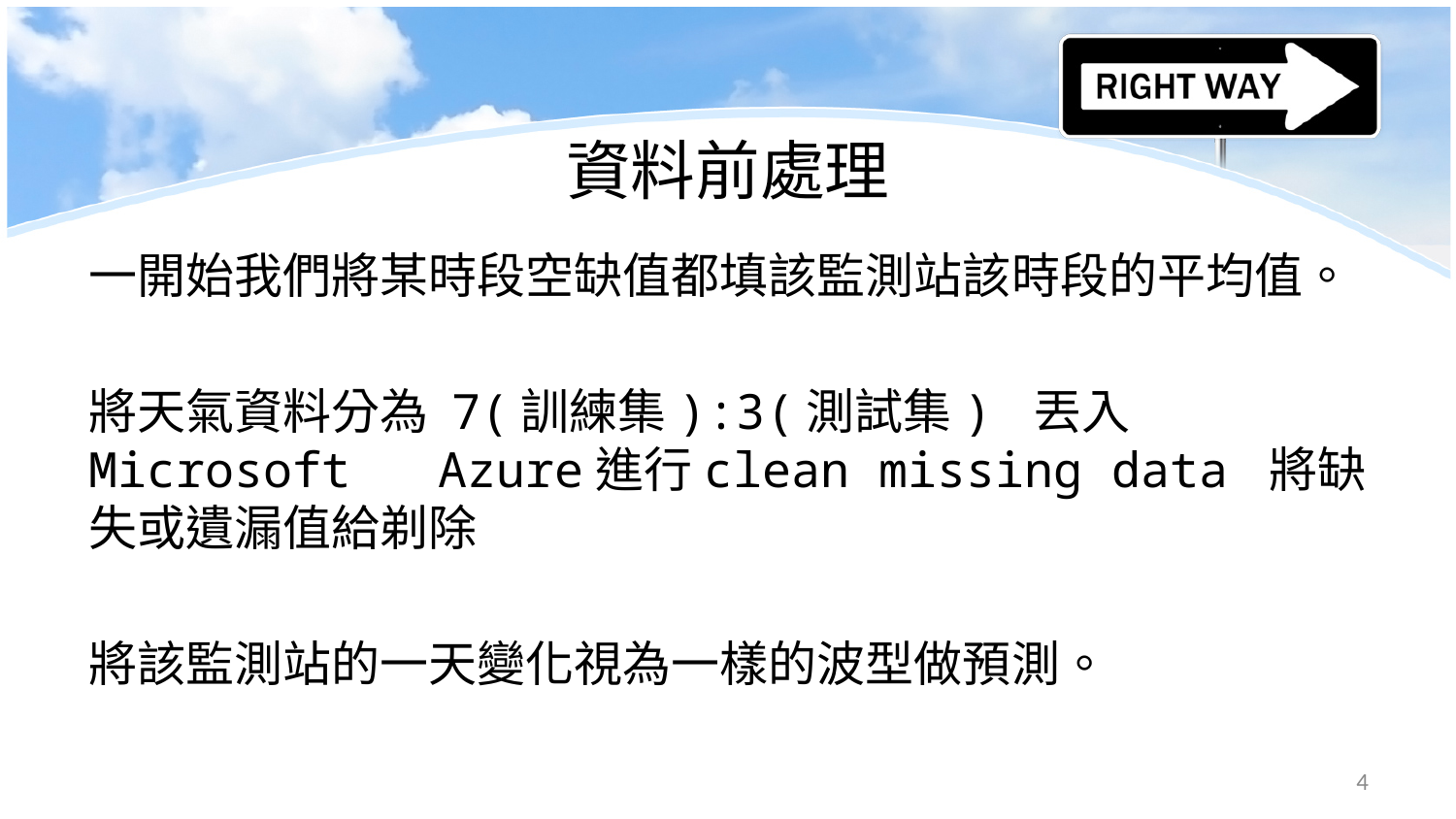

# 資料前處理
一開始我們將某時段空缺值都填該監測站該時段的平均值。

將天氣資料分為 7(訓練集):3(測試集) 丟入Microsoft   Azure進行clean missing data 將缺失或遺漏值給剃除

將該監測站的一天變化視為一樣的波型做預測。

4